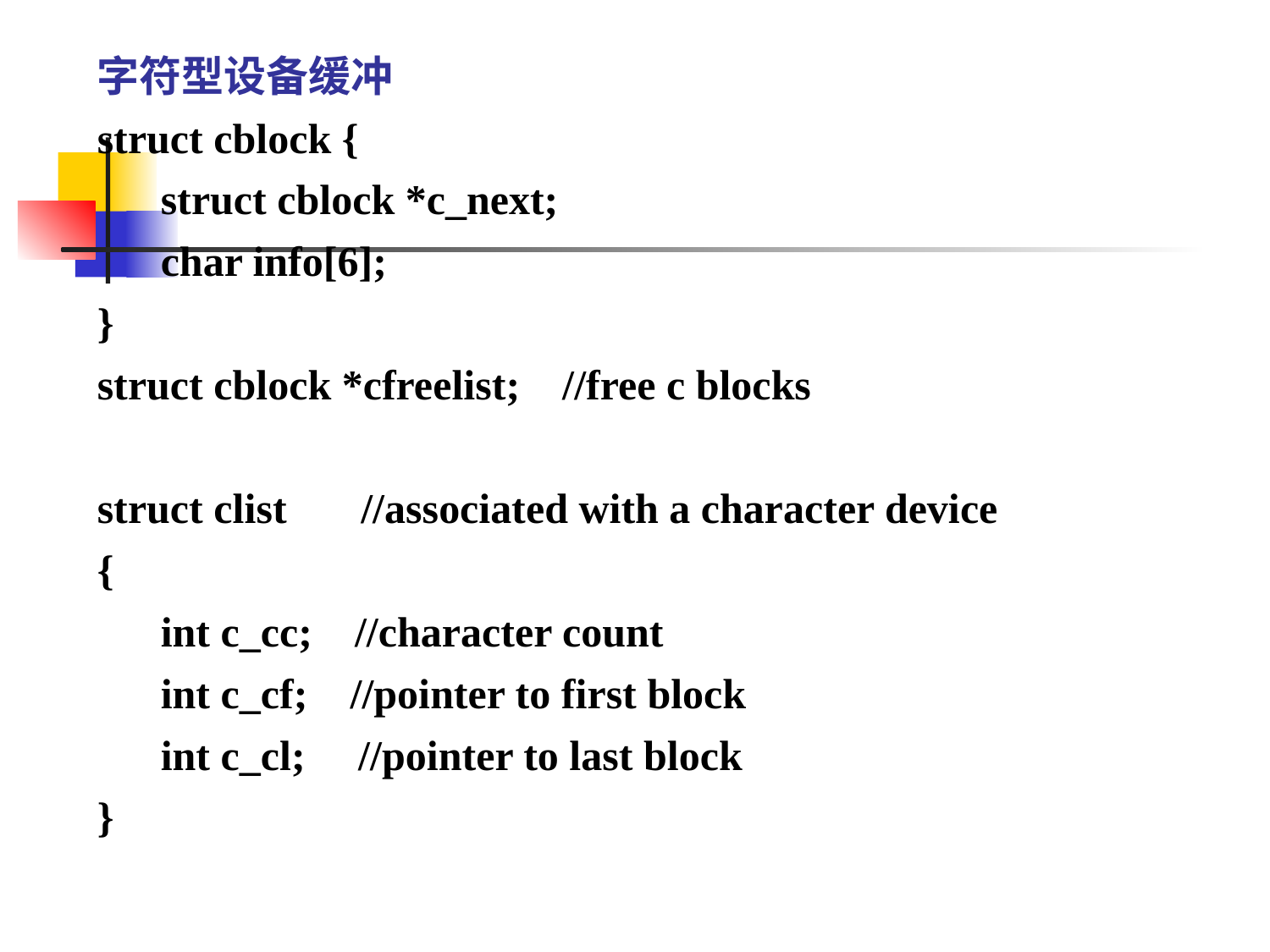

字符型设备缓冲
struct cblock {
      struct cblock *c_next;
      char info[6];
}
struct cblock *cfreelist;    //free c blocks

struct clist       //associated with a character device
{
      int c_cc;    //character count
      int c_cf;    //pointer to first block
      int c_cl;     //pointer to last block
}